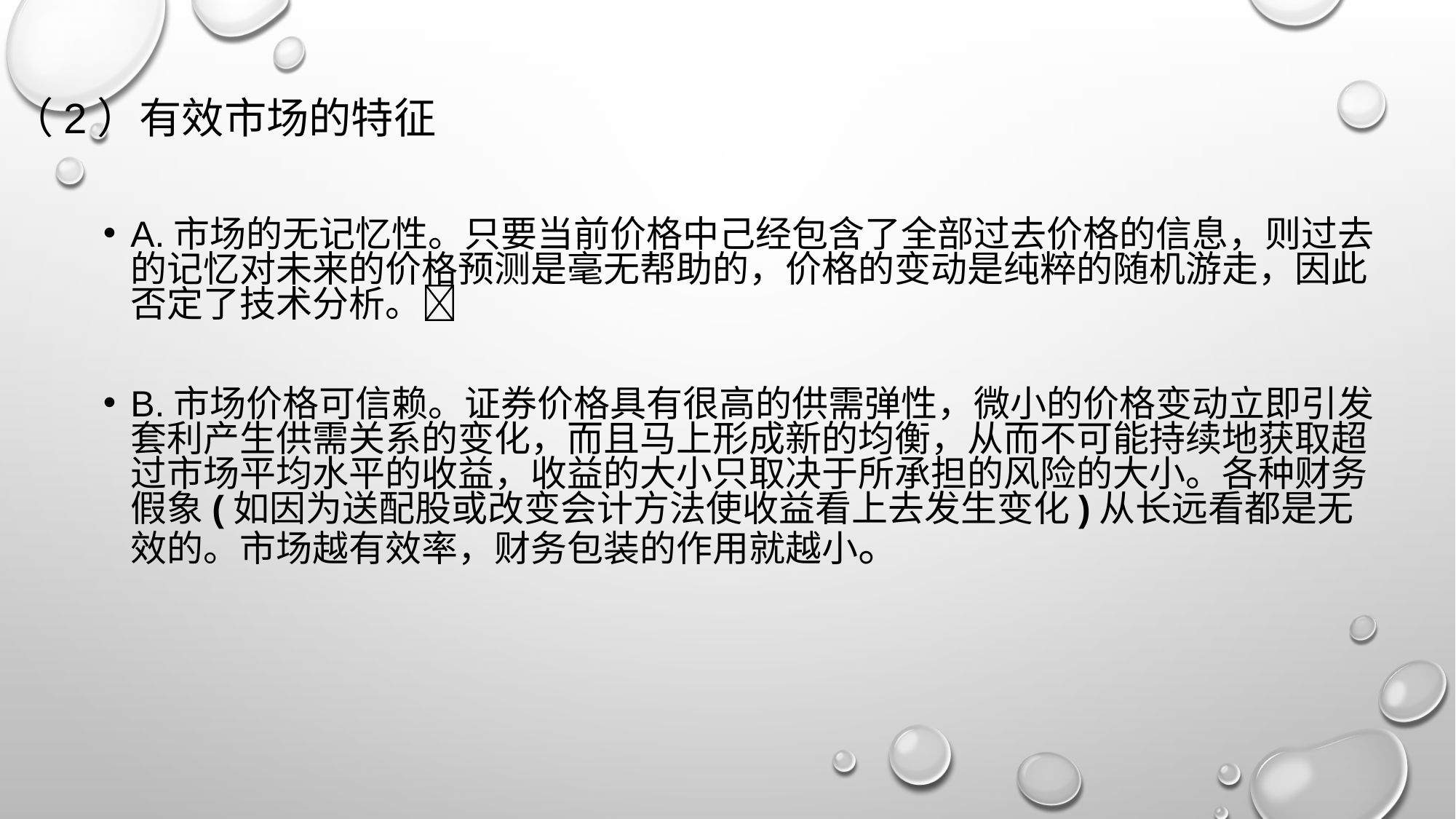

# （2）有效市场的特征
A.市场的无记忆性。只要当前价格中己经包含了全部过去价格的信息，则过去的记忆对未来的价格预测是毫无帮助的，价格的变动是纯粹的随机游走，因此否定了技术分析。􀂄

B.市场价格可信赖。证券价格具有很高的供需弹性，微小的价格变动立即引发套利产生供需关系的变化，而且马上形成新的均衡，从而不可能持续地获取超过市场平均水平的收益，收益的大小只取决于所承担的风险的大小。各种财务假象(如因为送配股或改变会计方法使收益看上去发生变化)从长远看都是无效的。市场越有效率，财务包装的作用就越小。